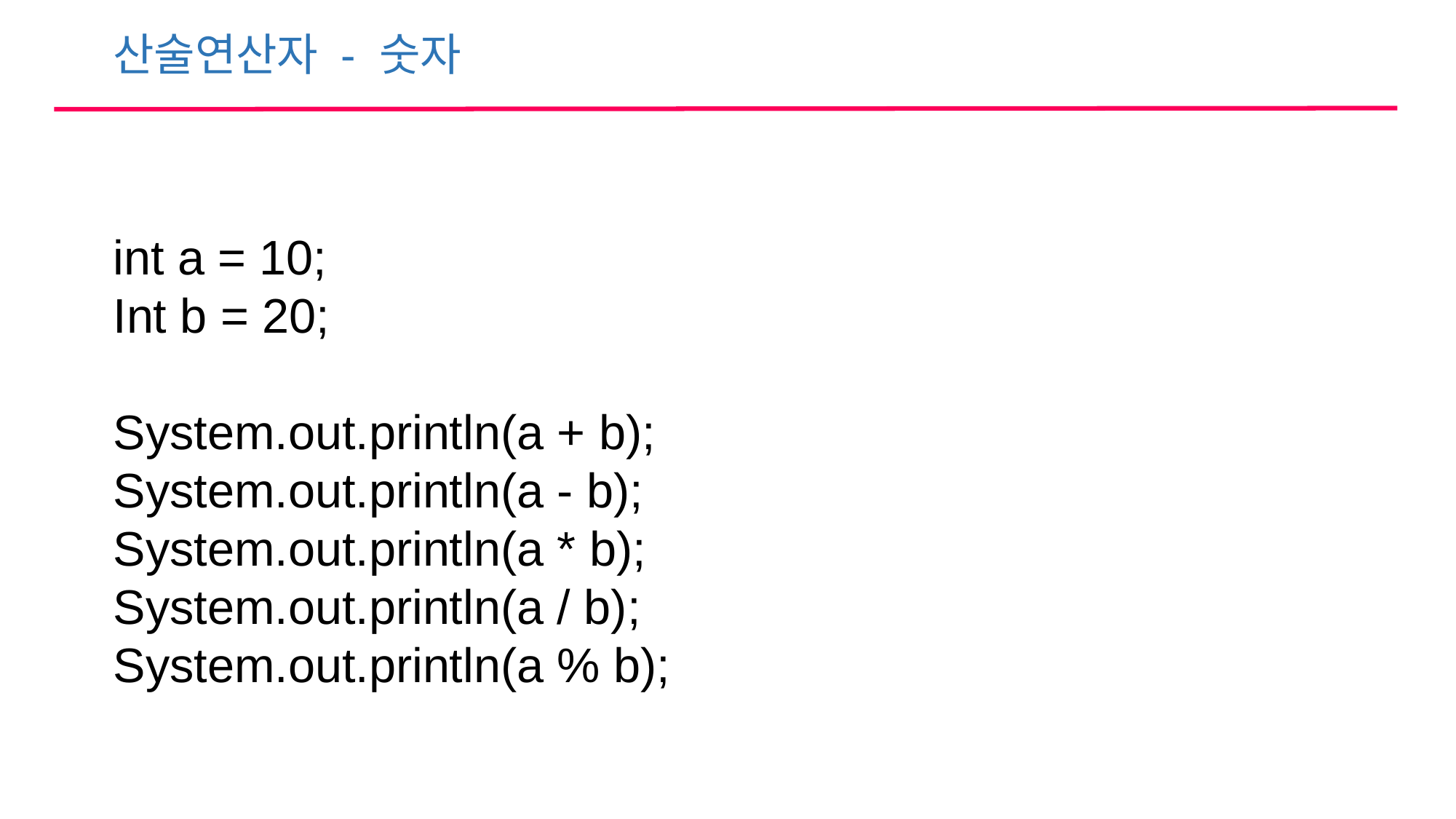

산술연산자 - 숫자
int a = 10;
Int b = 20;

System.out.println(a + b);
System.out.println(a - b);
System.out.println(a * b);
System.out.println(a / b);
System.out.println(a % b);